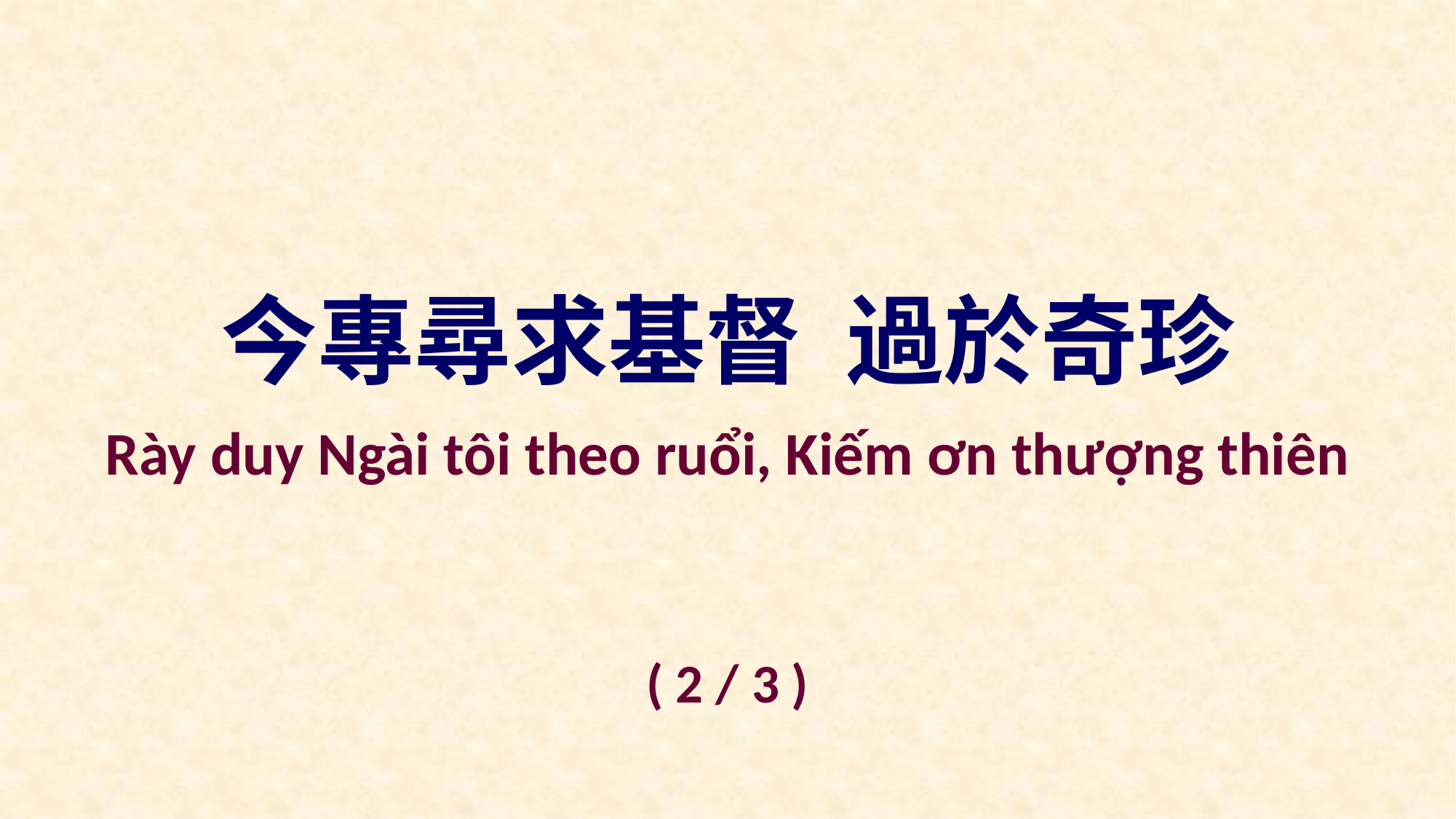

今專尋求基督  過於奇珍
Rày duy Ngài tôi theo ruổi, Kiếm ơn thượng thiên
( 2 / 3 )